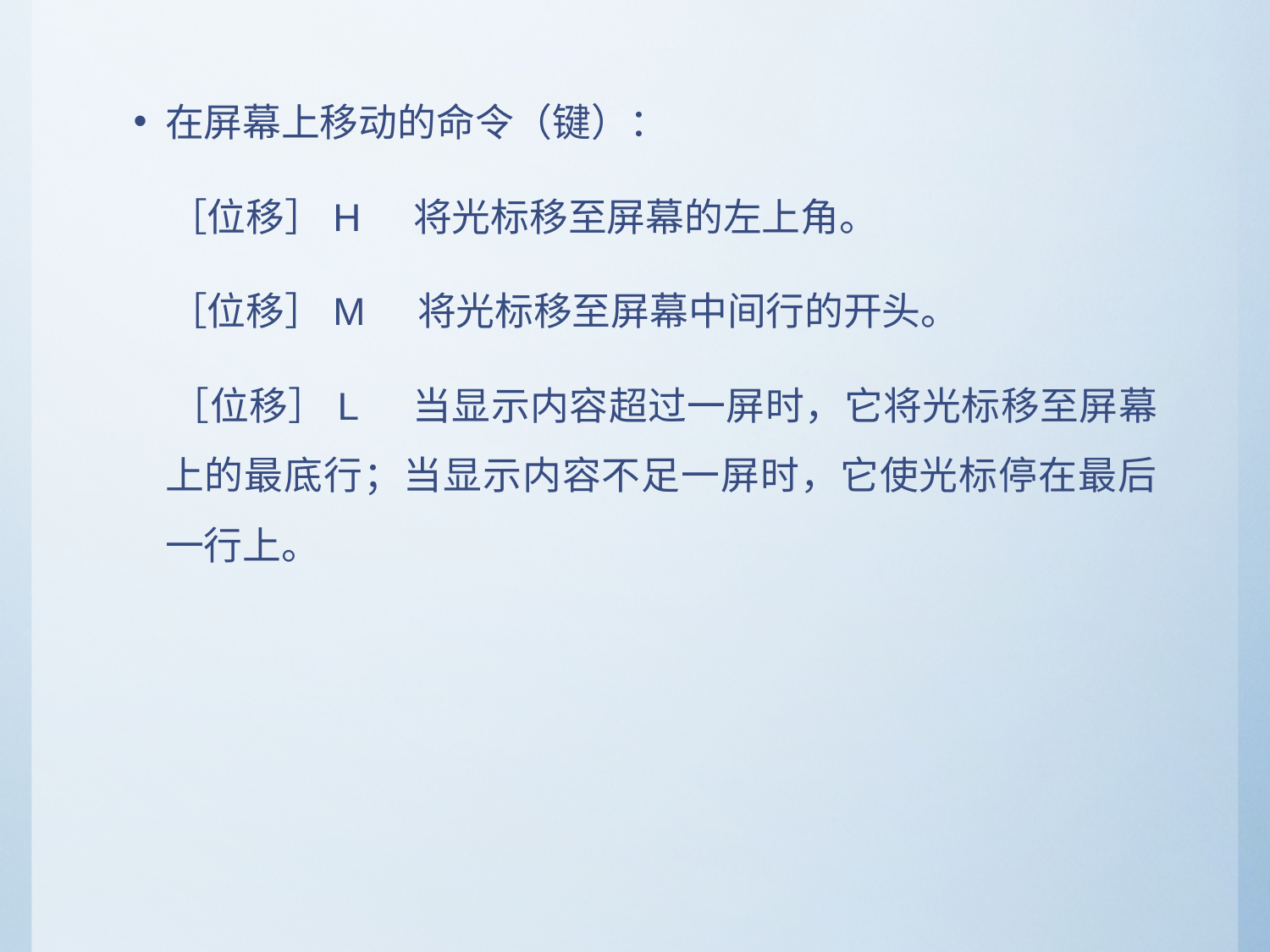

在屏幕上移动的命令（键）：
   ［位移］H    将光标移至屏幕的左上角。
   ［位移］M    将光标移至屏幕中间行的开头。
   ［位移］L    当显示内容超过一屏时，它将光标移至屏幕上的最底行；当显示内容不足一屏时，它使光标停在最后一行上。